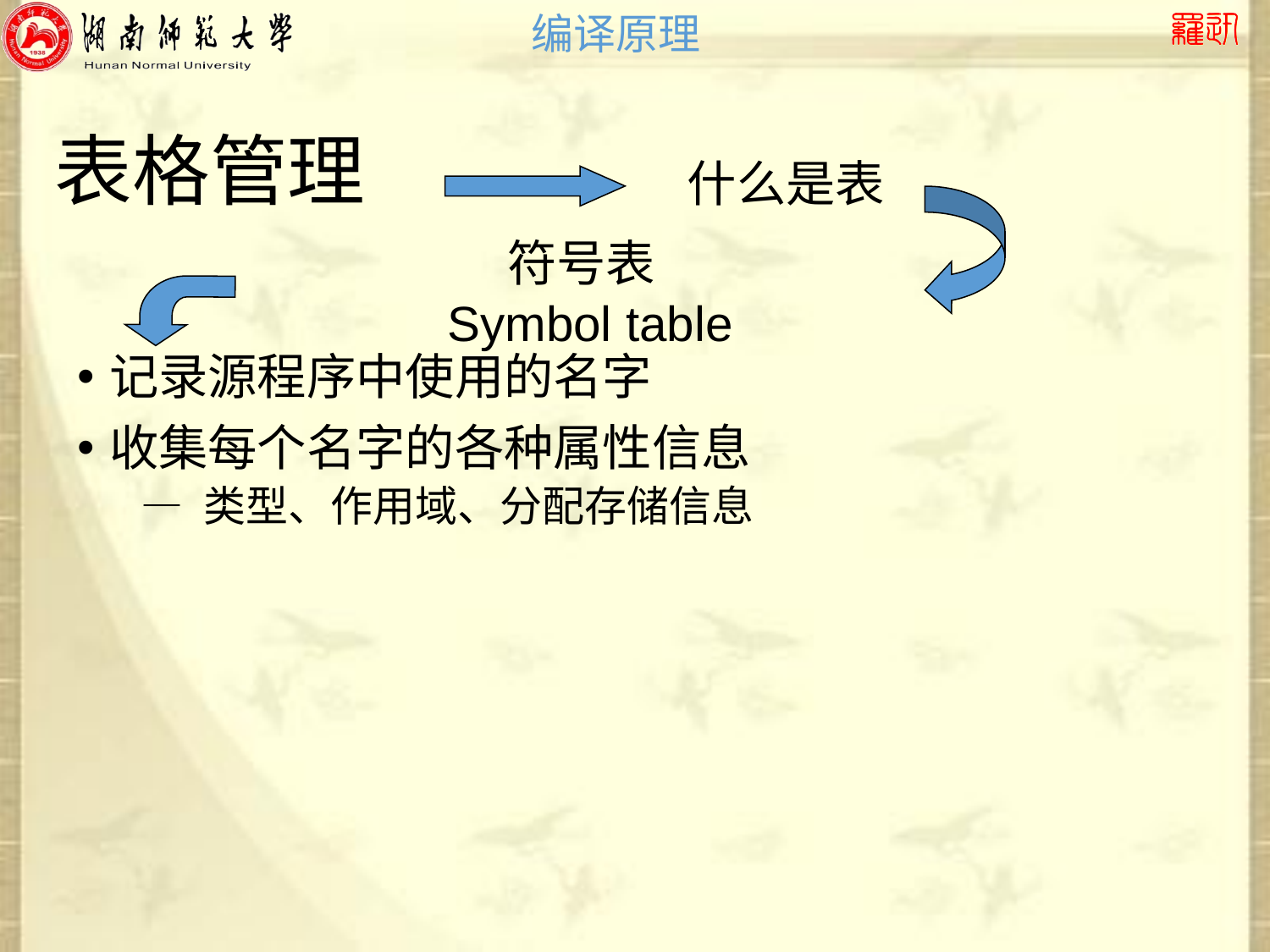

# 表格管理
什么是表

符号表

Symbol table
记录源程序中使用的名字
收集每个名字的各种属性信息
— 类型、作用域、分配存储信息